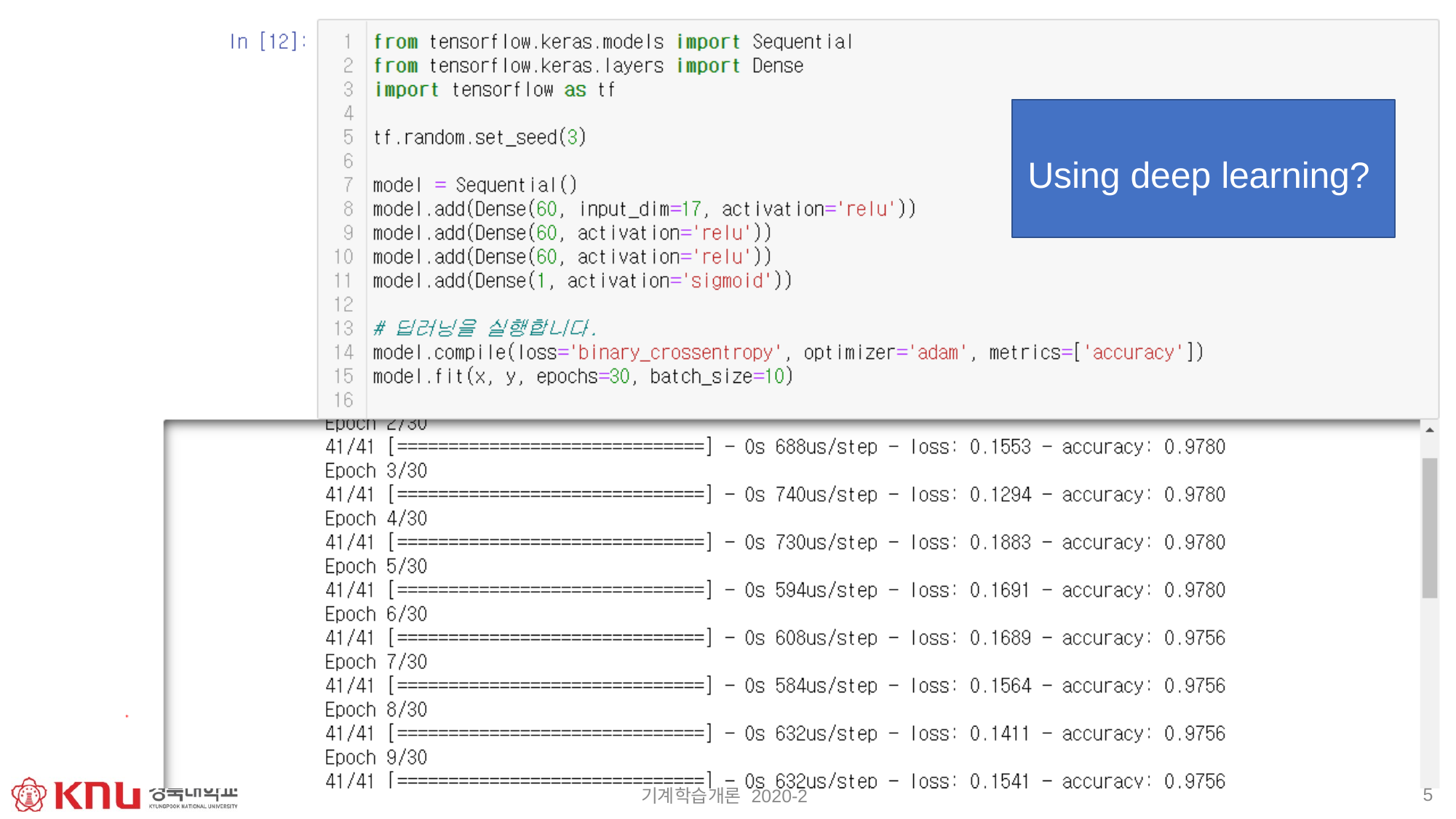

# Using deep learning?
5
기계학습개론 2020-2